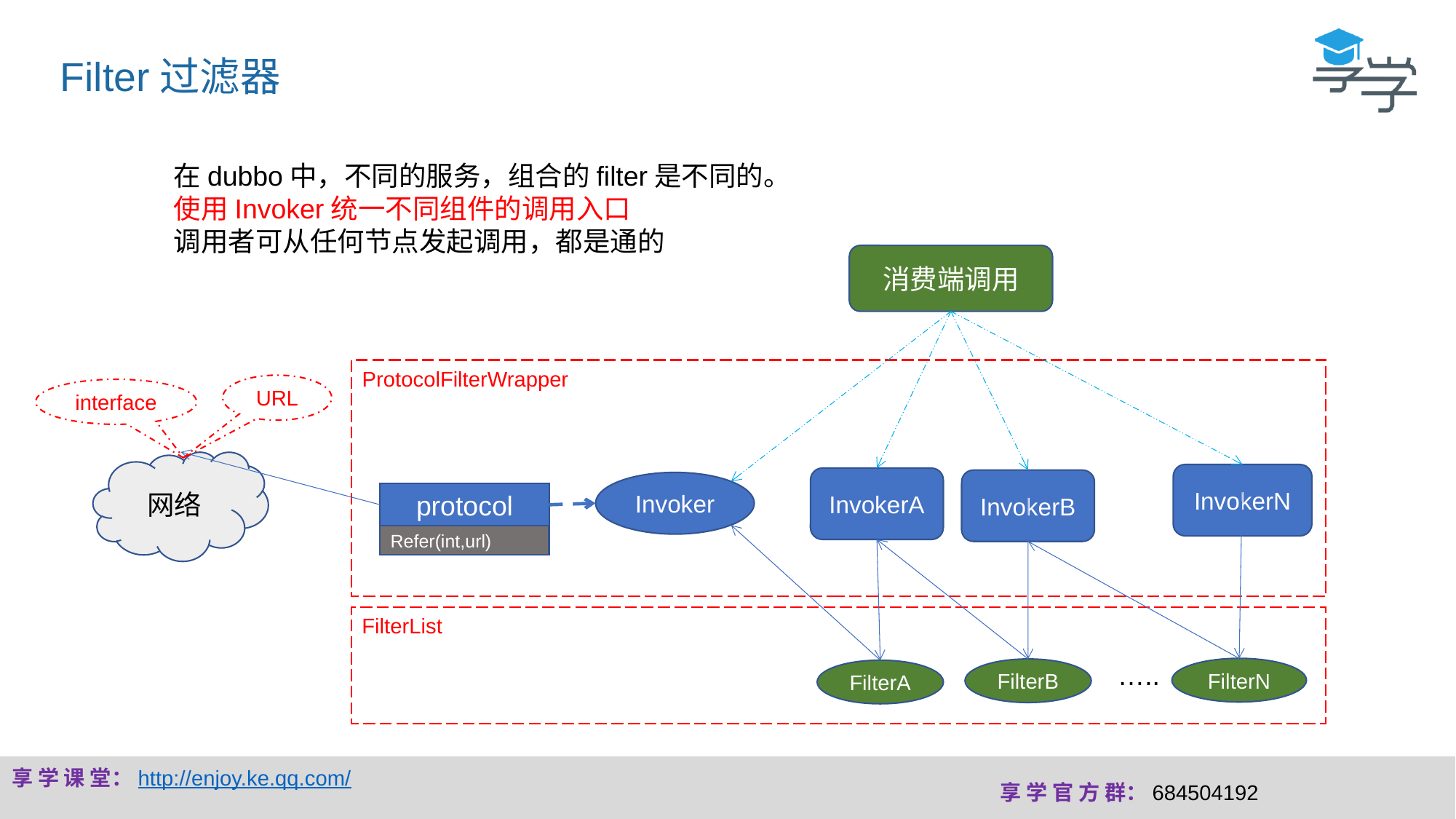

Filter过滤器
在dubbo中，不同的服务，组合的filter是不同的。
使用Invoker统一不同组件的调用入口
调用者可从任何节点发起调用，都是通的
消费端调用
ProtocolFilterWrapper
URL
interface
网络
InvokerN
InvokerA
InvokerB
Invoker
protocol
Refer(int,url)
FilterList
…..
FilterN
FilterB
FilterA